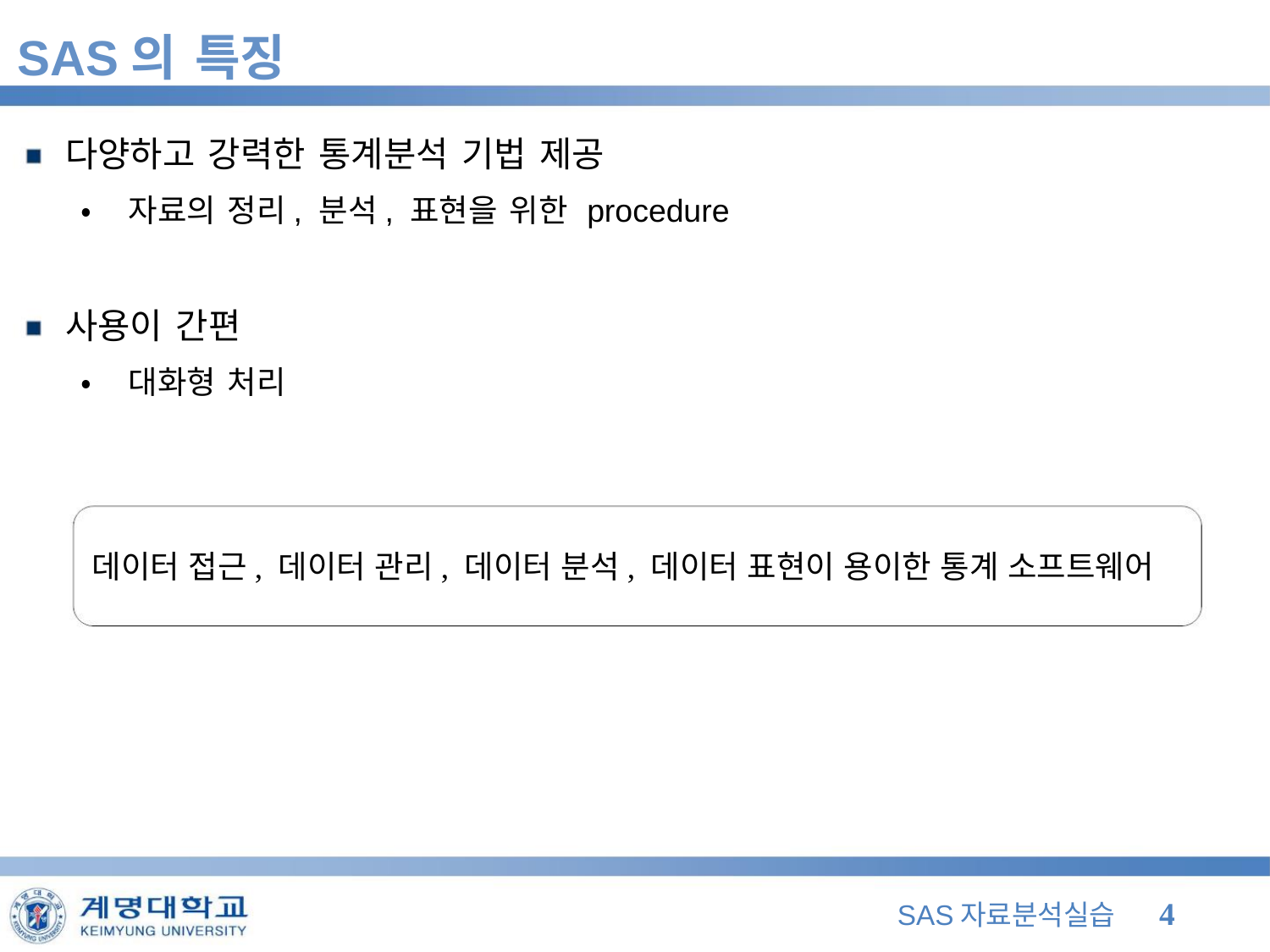

SAS의 특징
다양하고 강력한 통계분석 기법 제공
• 자료의 정리, 분석, 표현을 위한 procedure
사용이 간편
• 대화형 처리
데이터 접근, 데이터 관리, 데이터 분석, 데이터 표현이 용이한 통계 소프트웨어
SAS자료분석실습 4